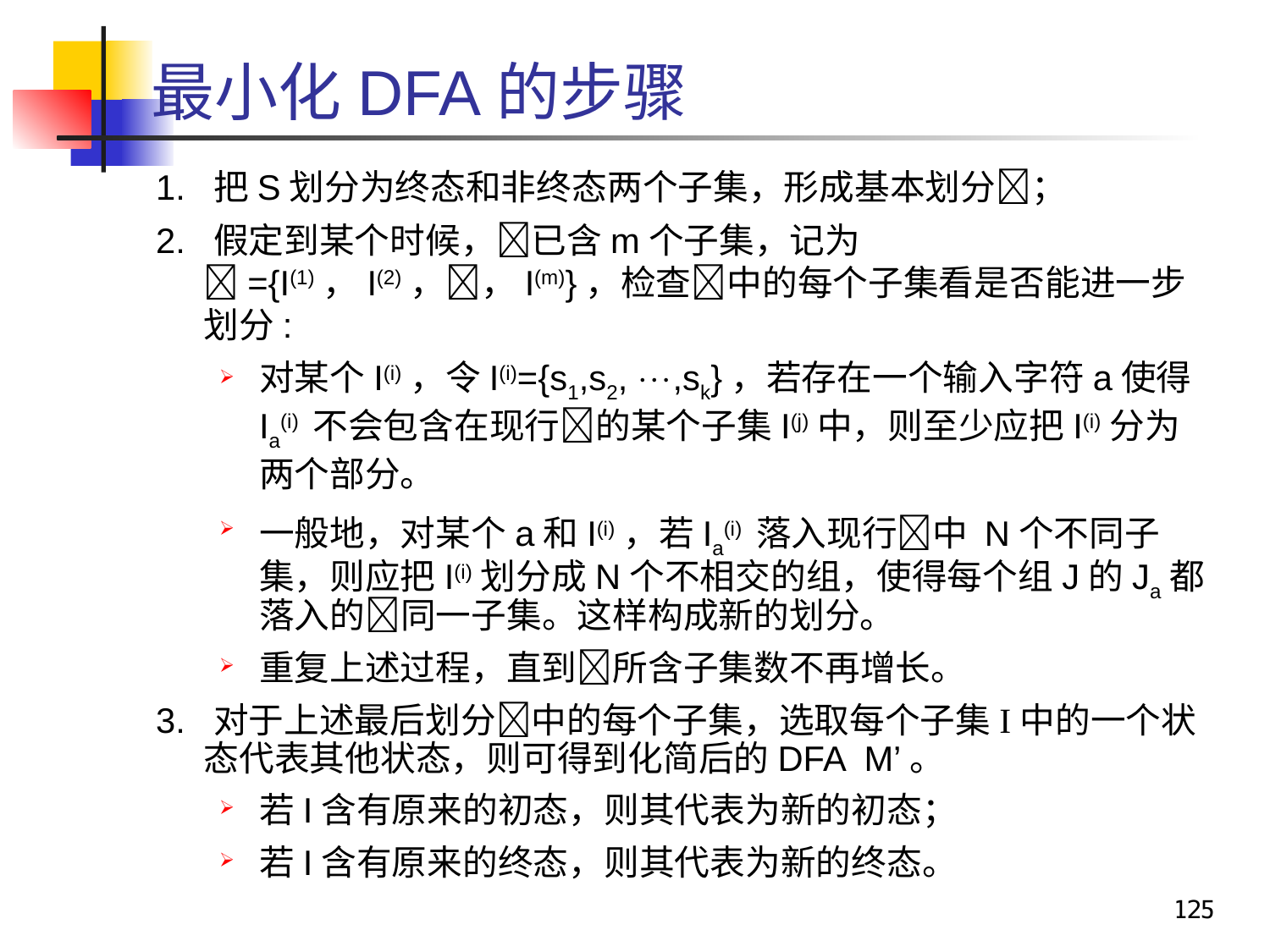

# 最小化DFA的步骤
1.  把S划分为终态和非终态两个子集，形成基本划分Π；
2.  假定到某个时候，Π已含m个子集，记为Π={I(1)，I(2)，…，I(m)}，检查Π中的每个子集看是否能进一步划分:
对某个I(i)，令I(i)={s1,s2, …,sk}，若存在一个输入字符a使得Ia(i) 不会包含在现行Π的某个子集I(j)中，则至少应把I(i)分为两个部分。
一般地，对某个a和I(i)，若Ia(i) 落入现行Π中 N个不同子集，则应把I(i)划分成N个不相交的组，使得每个组J的Ja都落入的Π同一子集。这样构成新的划分。
重复上述过程，直到Π所含子集数不再增长。
3.  对于上述最后划分Π中的每个子集，选取每个子集I中的一个状态代表其他状态，则可得到化简后的DFA  M’。
若I含有原来的初态，则其代表为新的初态；
若I含有原来的终态，则其代表为新的终态。

125